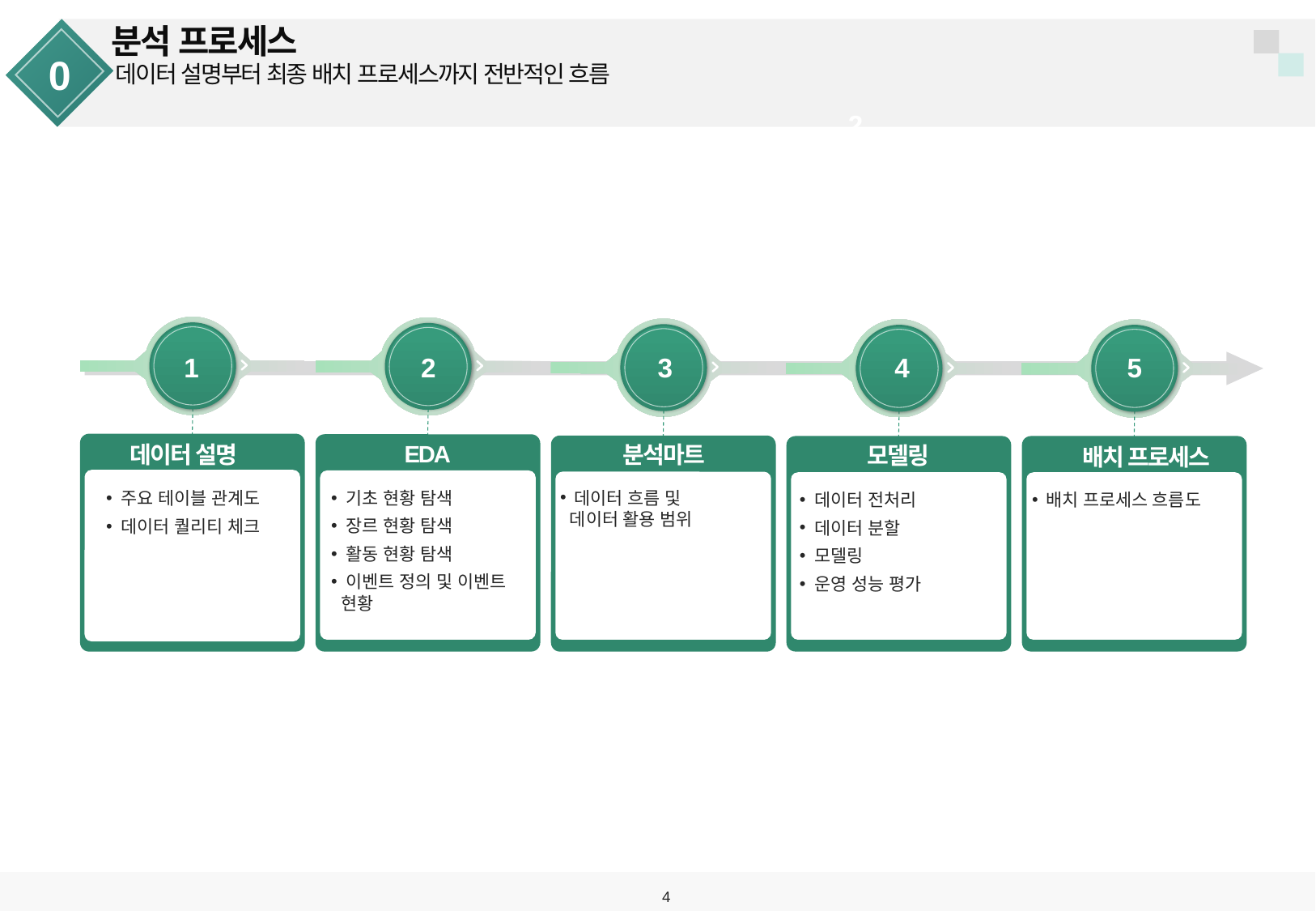

분석 프로세스

0

데이터 설명부터 최종 배치 프로세스까지 전반적인 흐름
2

데이터 설명

 주요 테이블 관계도
 데이터 퀄리티 체크

EDA

 기초 현황 탐색
 장르 현황 탐색
 활동 현황 탐색
 이벤트 정의 및 이벤트
  현황

분석마트

모델링

배치 프로세스

1
2
3
4
5

 데이터 흐름 및
  데이터 활용 범위
 데이터 전처리
 데이터 분할
 모델링
 운영 성능 평가
 배치 프로세스 흐름도
4